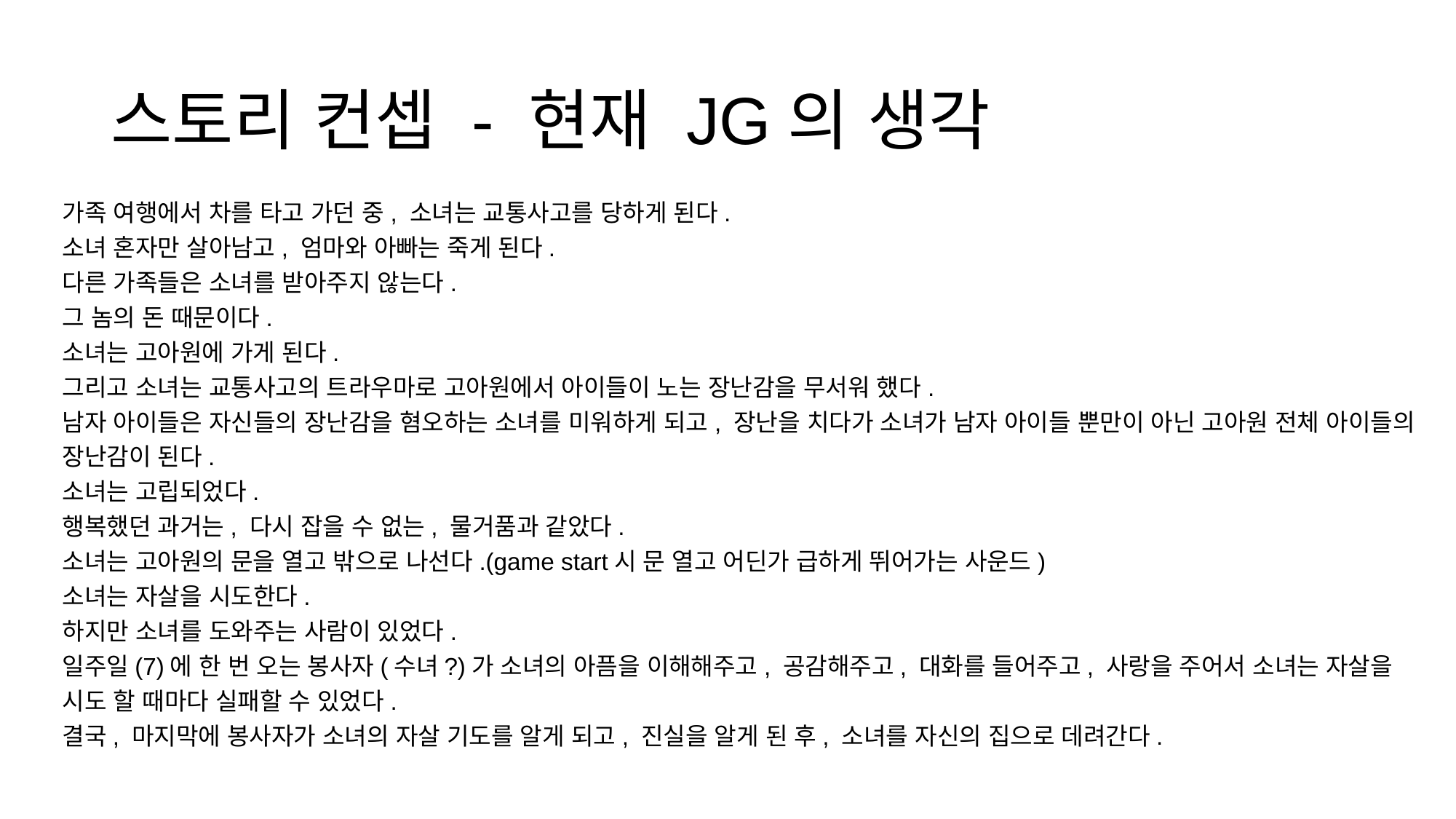

# 스토리 컨셉 - 현재 JG의 생각
가족 여행에서 차를 타고 가던 중, 소녀는 교통사고를 당하게 된다.
소녀 혼자만 살아남고, 엄마와 아빠는 죽게 된다.
다른 가족들은 소녀를 받아주지 않는다.
그 놈의 돈 때문이다.
소녀는 고아원에 가게 된다.
그리고 소녀는 교통사고의 트라우마로 고아원에서 아이들이 노는 장난감을 무서워 했다.
남자 아이들은 자신들의 장난감을 혐오하는 소녀를 미워하게 되고, 장난을 치다가 소녀가 남자 아이들 뿐만이 아닌 고아원 전체 아이들의 장난감이 된다.
소녀는 고립되었다.
행복했던 과거는, 다시 잡을 수 없는, 물거품과 같았다.
소녀는 고아원의 문을 열고 밖으로 나선다.(game start시 문 열고 어딘가 급하게 뛰어가는 사운드)
소녀는 자살을 시도한다.
하지만 소녀를 도와주는 사람이 있었다.
일주일(7)에 한 번 오는 봉사자(수녀?)가 소녀의 아픔을 이해해주고, 공감해주고, 대화를 들어주고, 사랑을 주어서 소녀는 자살을 시도 할 때마다 실패할 수 있었다.
결국, 마지막에 봉사자가 소녀의 자살 기도를 알게 되고, 진실을 알게 된 후, 소녀를 자신의 집으로 데려간다.